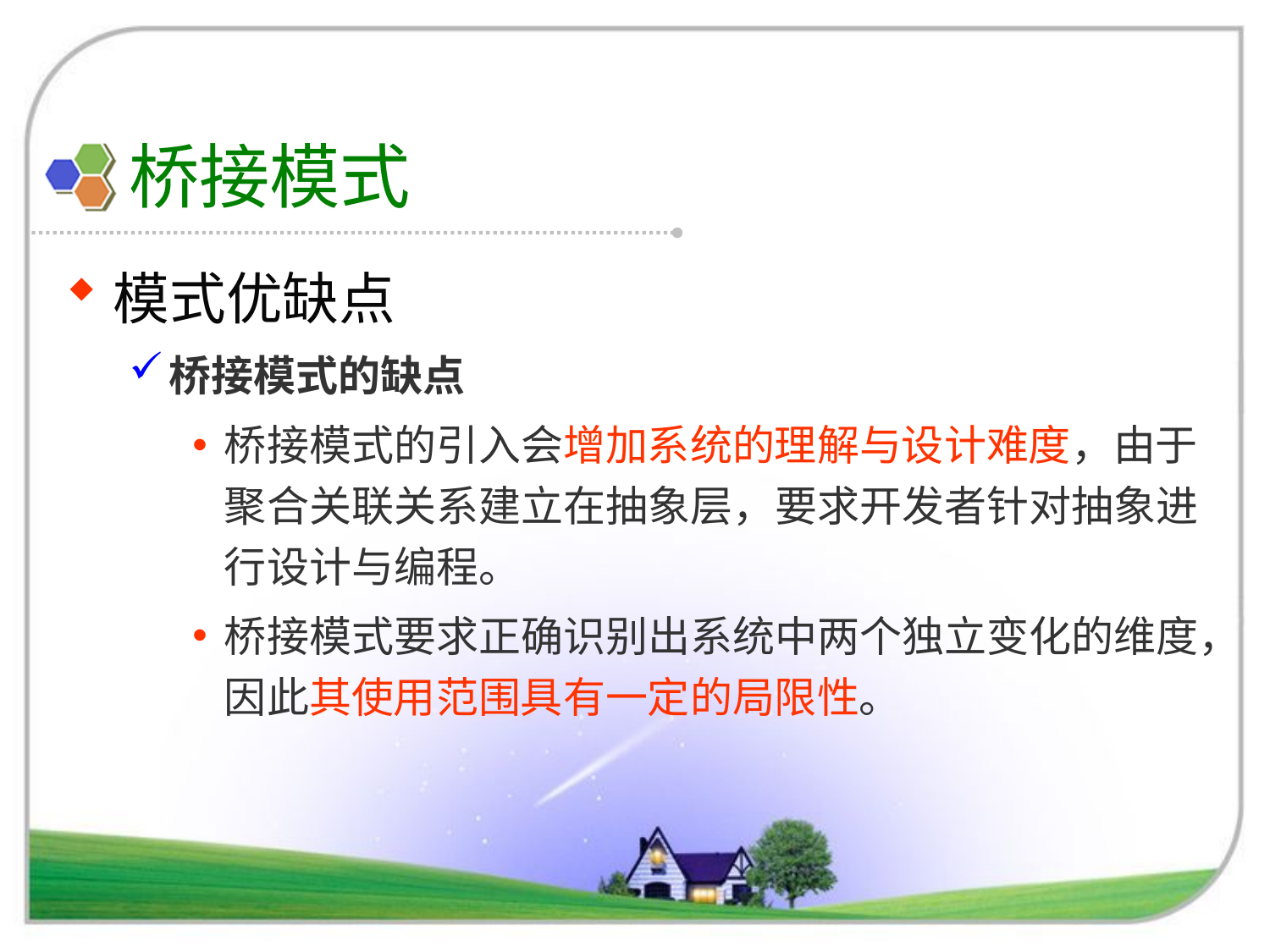

# 桥接模式
模式优缺点
桥接模式的缺点
桥接模式的引入会增加系统的理解与设计难度，由于聚合关联关系建立在抽象层，要求开发者针对抽象进行设计与编程。
桥接模式要求正确识别出系统中两个独立变化的维度，因此其使用范围具有一定的局限性。